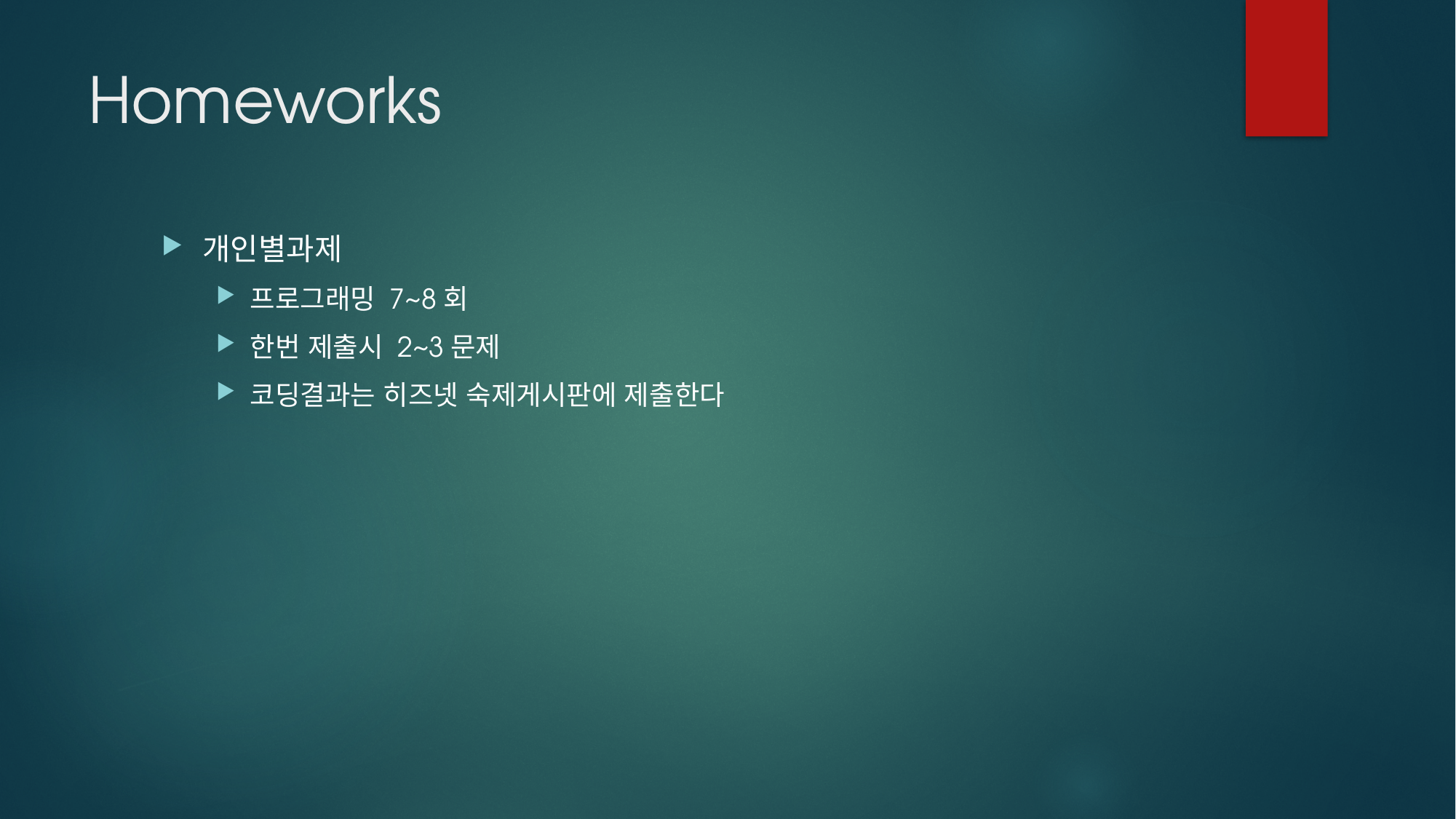

# Homeworks
개인별과제
프로그래밍 7~8회
한번 제출시 2~3문제
코딩결과는 히즈넷 숙제게시판에 제출한다